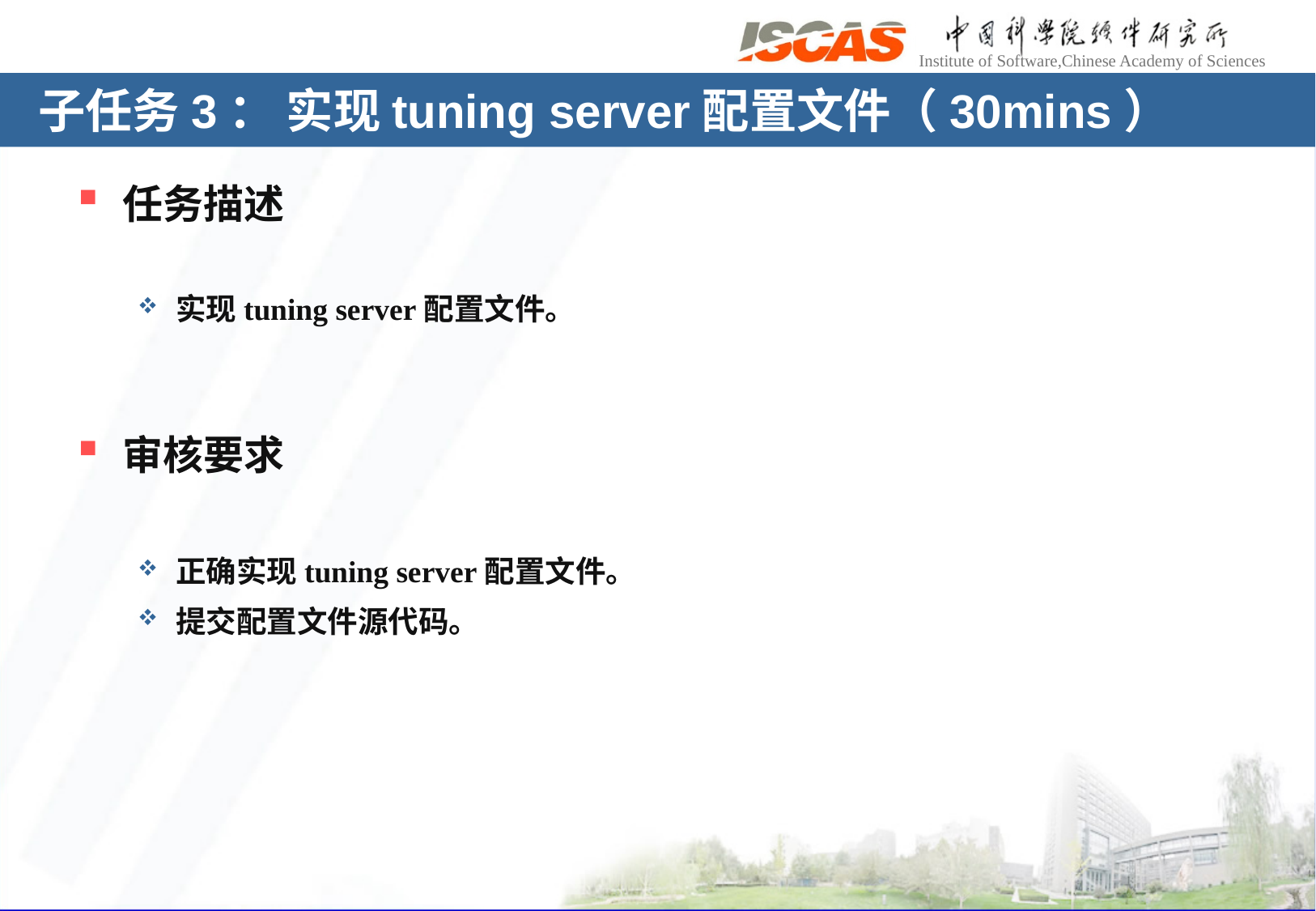

# 子任务3： 实现tuning server配置文件（30mins）
任务描述

实现tuning server配置文件。

审核要求

正确实现tuning server配置文件。
提交配置文件源代码。